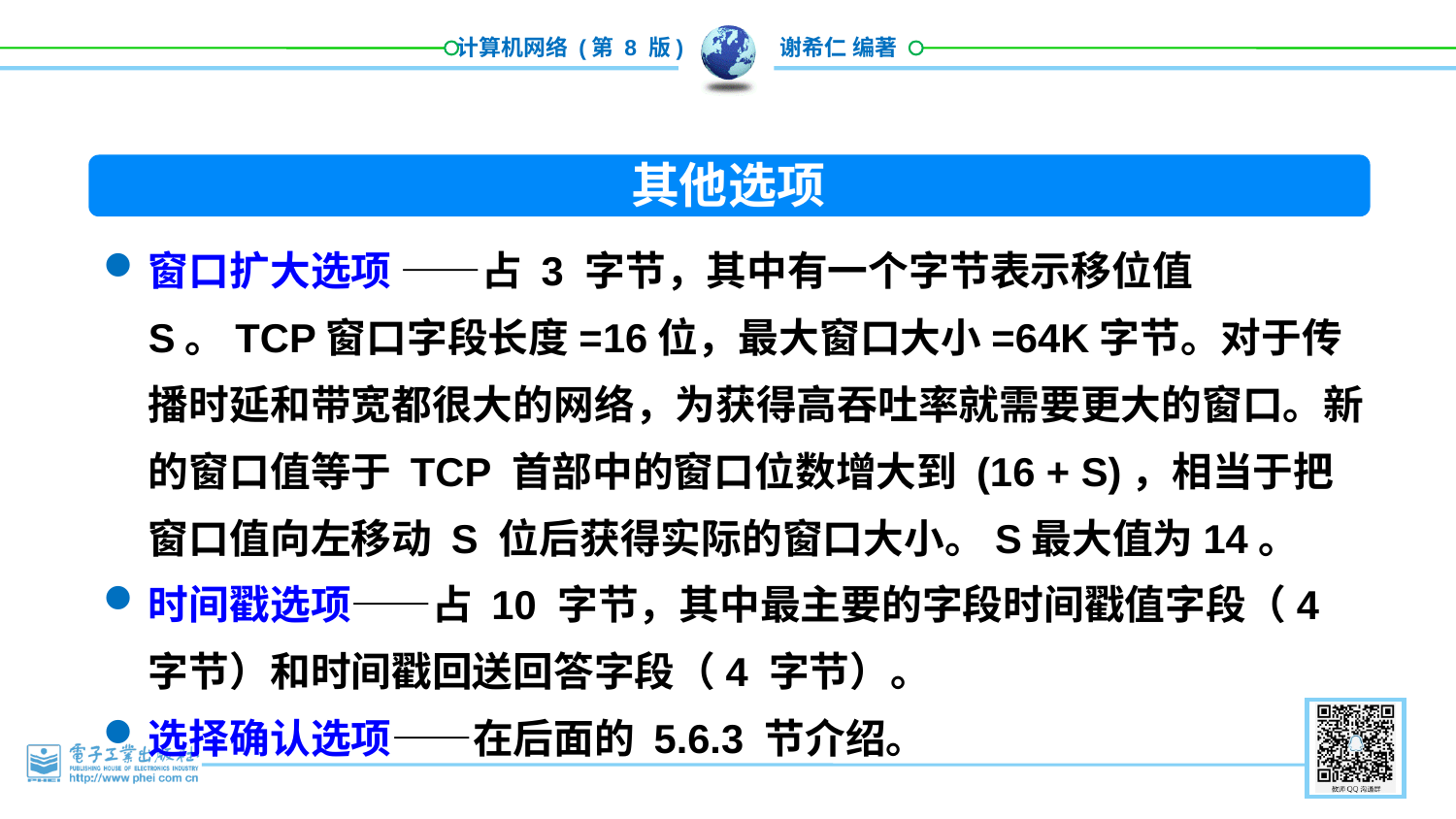

其他选项

窗口扩大选项 ——占 3 字节，其中有一个字节表示移位值 S。TCP窗口字段长度=16位，最大窗口大小=64K字节。对于传播时延和带宽都很大的网络，为获得高吞吐率就需要更大的窗口。新的窗口值等于 TCP 首部中的窗口位数增大到 (16 + S)，相当于把窗口值向左移动 S 位后获得实际的窗口大小。S最大值为14。
时间戳选项——占 10 字节，其中最主要的字段时间戳值字段（4 字节）和时间戳回送回答字段（4 字节）。
选择确认选项——在后面的 5.6.3 节介绍。